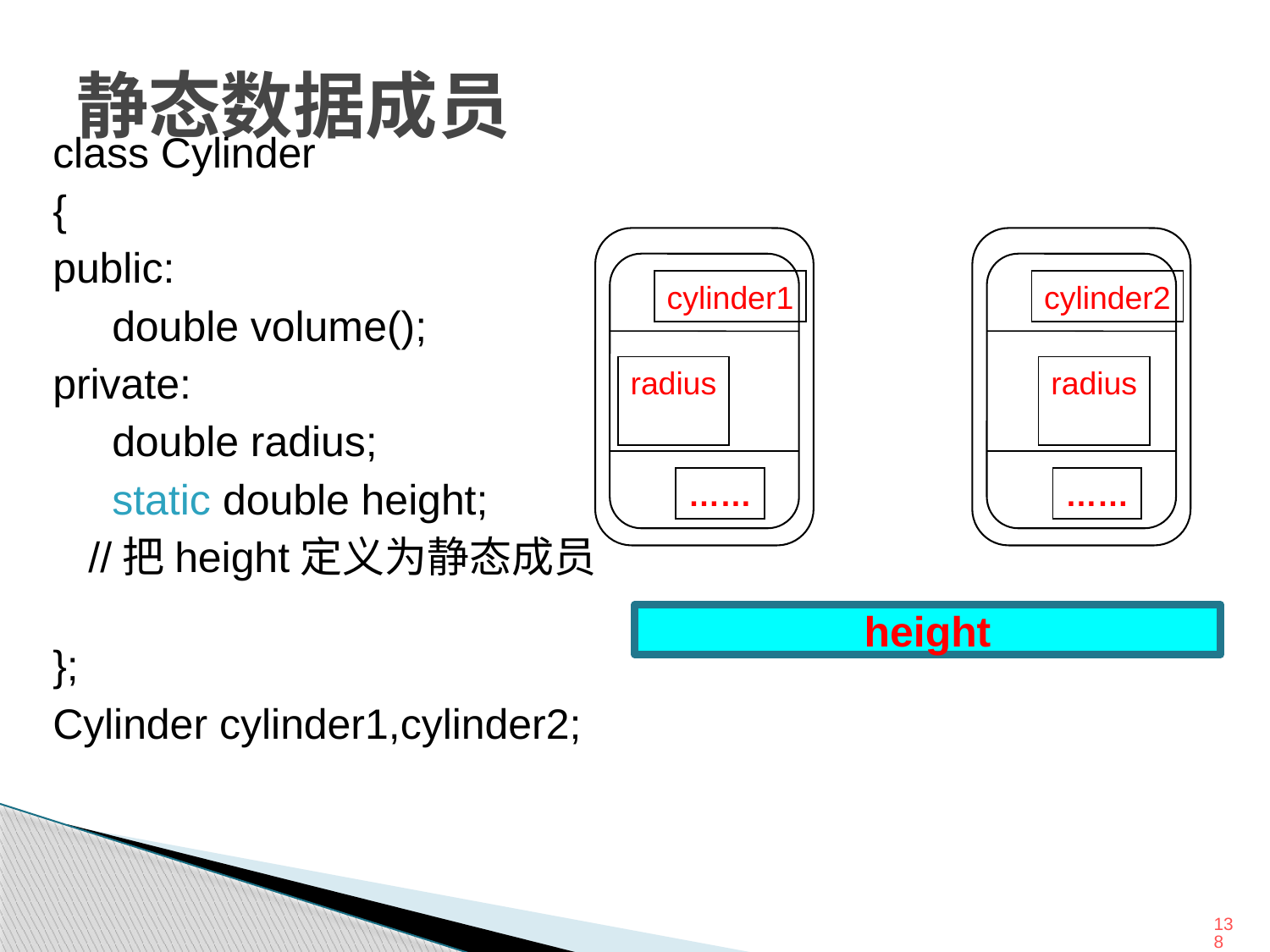

# 静态数据成员
class Cylinder
{
public:
     double volume();
private:
     double radius;
     static double height;
	//把height定义为静态成员
};
Cylinder cylinder1,cylinder2;

cylinder1
radius

……

cylinder2
radius

……
height
138